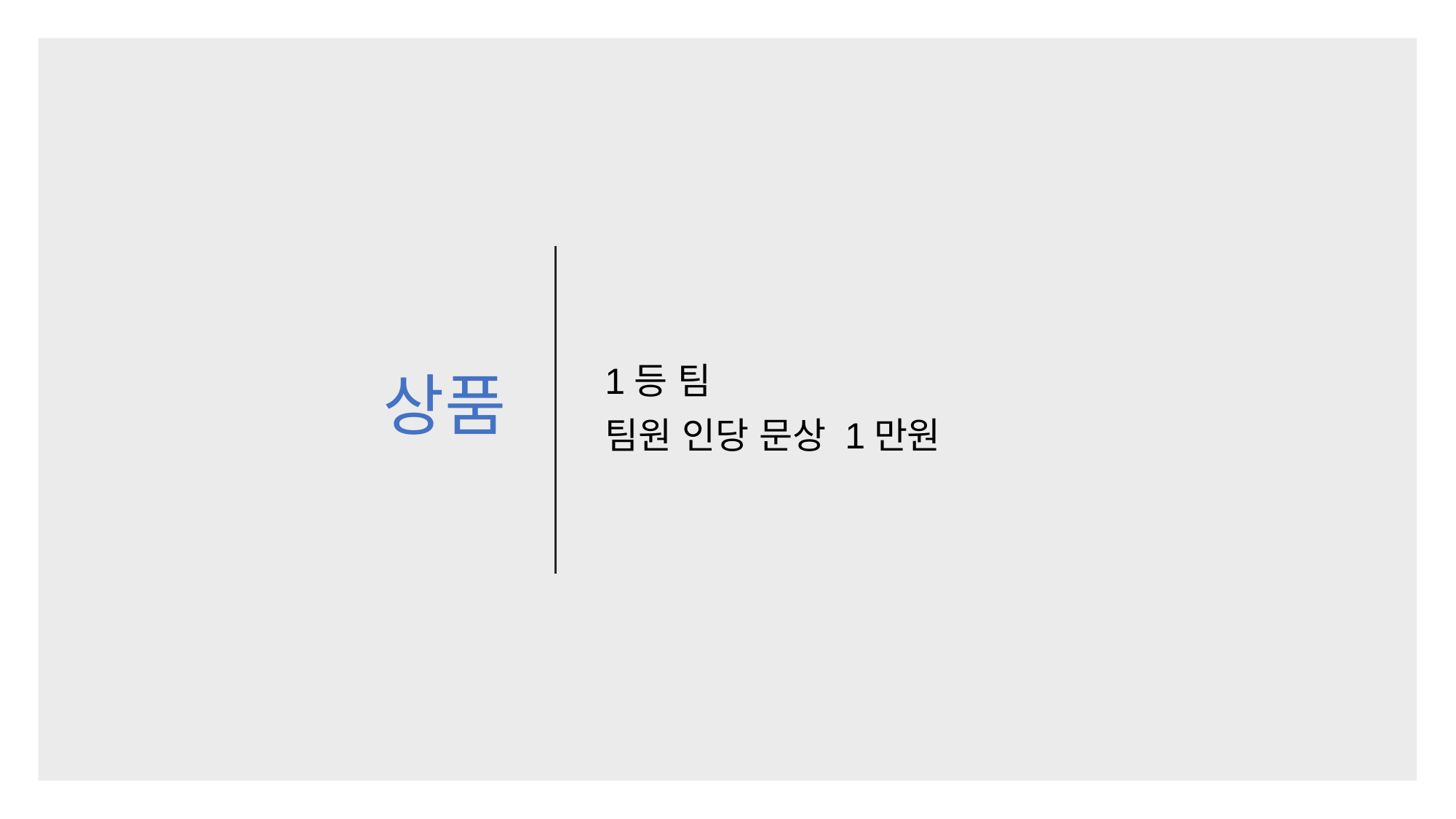

# 상품
1등 팀
팀원 인당 문상 1만원